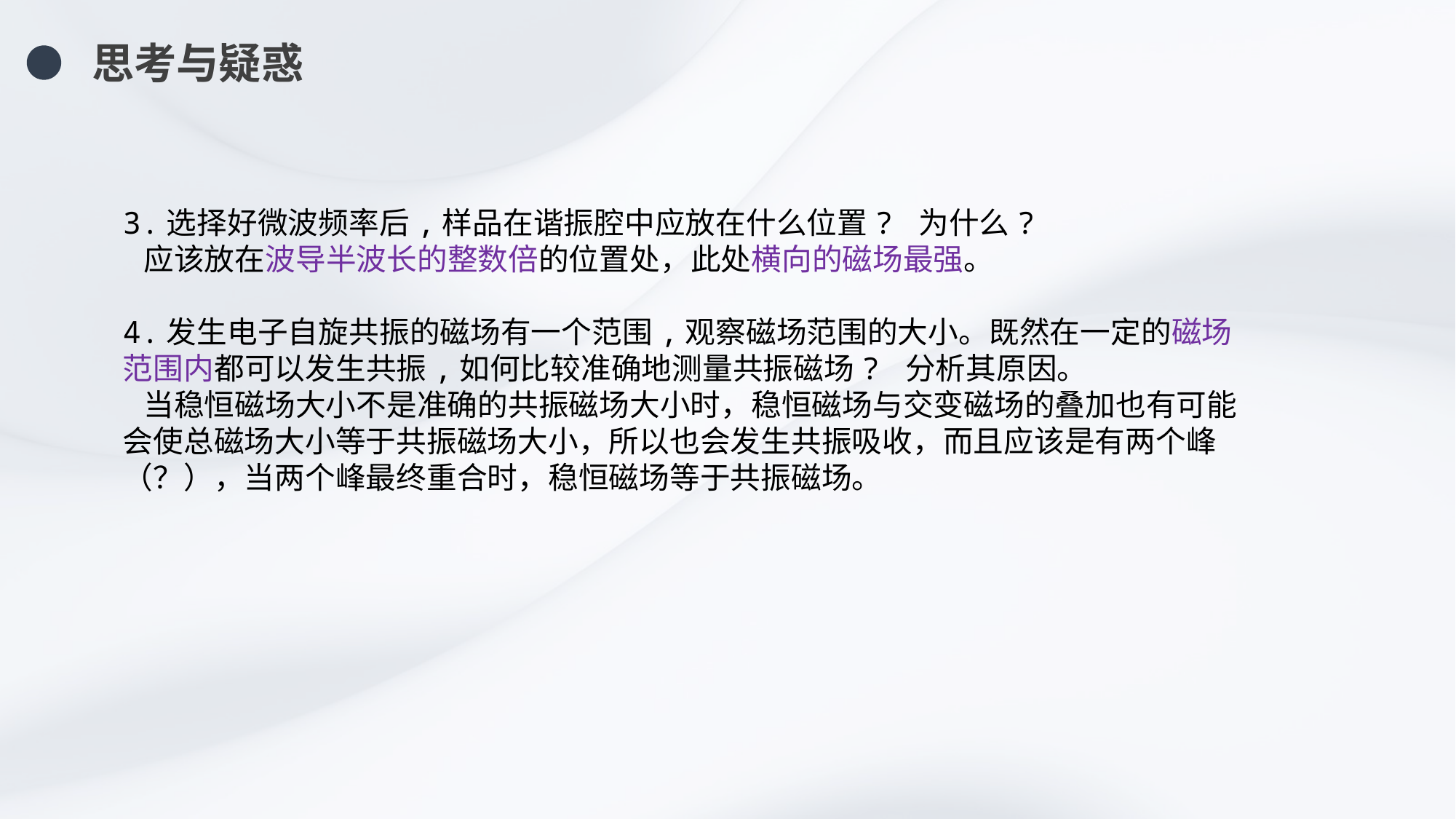

思考与疑惑

3.选择好微波频率后,样品在谐振腔中应放在什么位置? 为什么?
  应该放在波导半波长的整数倍的位置处，此处横向的磁场最强。

4.发生电子自旋共振的磁场有一个范围,观察磁场范围的大小。既然在一定的磁场范围内都可以发生共振,如何比较准确地测量共振磁场? 分析其原因。
  当稳恒磁场大小不是准确的共振磁场大小时，稳恒磁场与交变磁场的叠加也有可能会使总磁场大小等于共振磁场大小，所以也会发生共振吸收，而且应该是有两个峰（？），当两个峰最终重合时，稳恒磁场等于共振磁场。